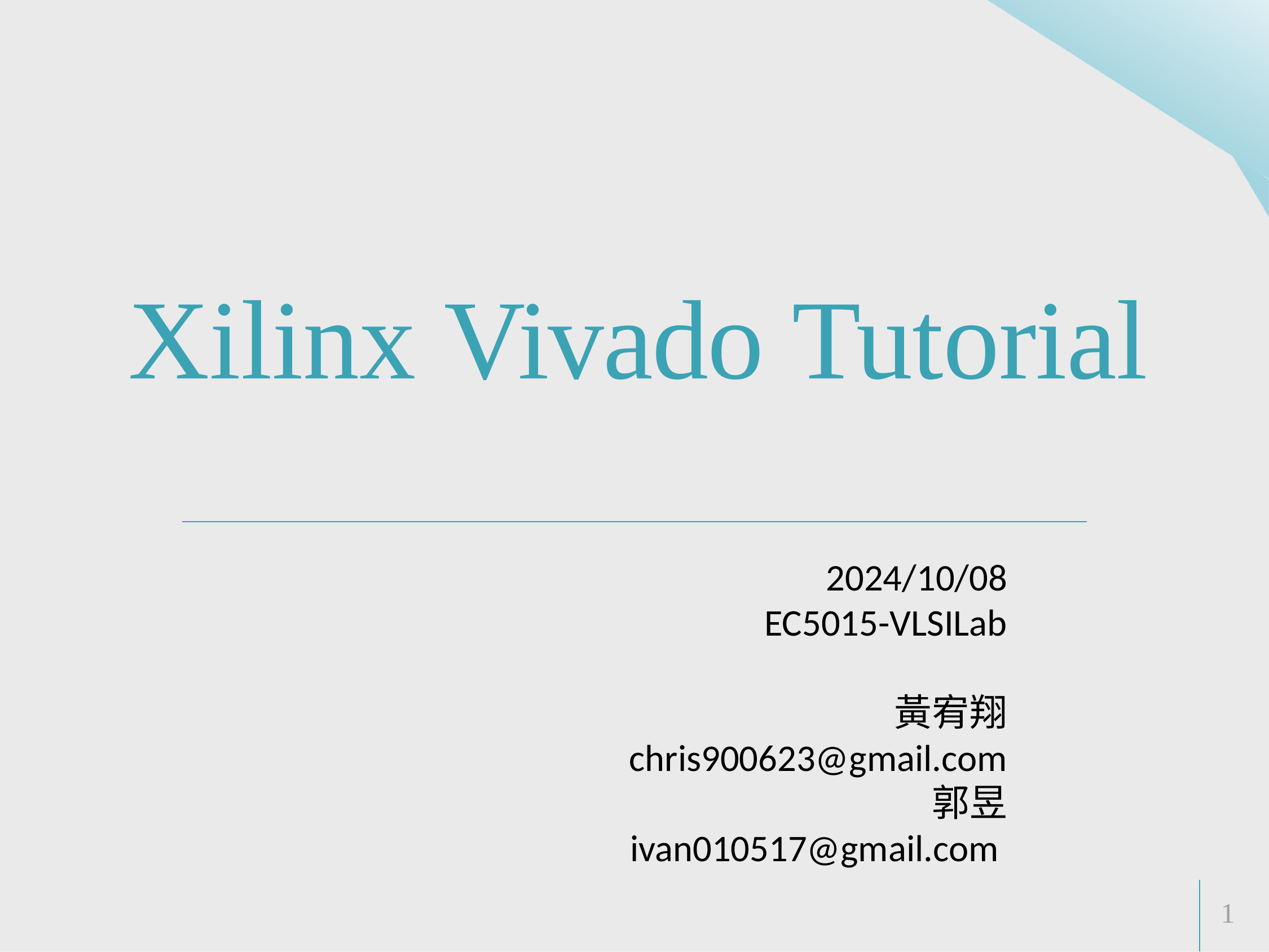

# Xilinx Vivado Tutorial

2024/10/08
EC5015-VLSILab

黃宥翔 chris900623@gmail.com
郭昱 ivan010517@gmail.com

1